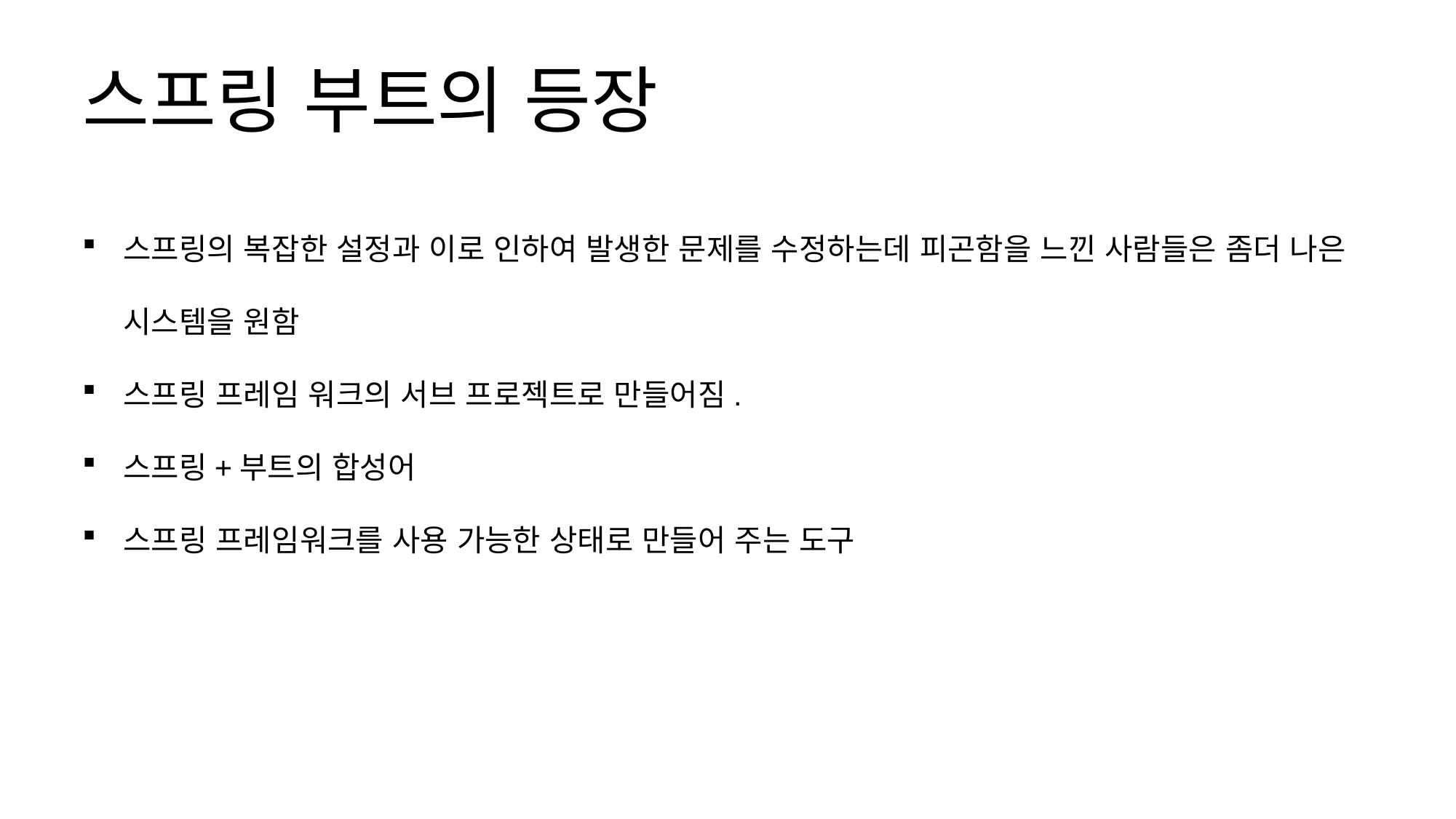

스프링 부트의 등장
스프링의 복잡한 설정과 이로 인하여 발생한 문제를 수정하는데 피곤함을 느낀 사람들은 좀더 나은 시스템을 원함
스프링 프레임 워크의 서브 프로젝트로 만들어짐.
스프링+부트의 합성어
스프링 프레임워크를 사용 가능한 상태로 만들어 주는 도구